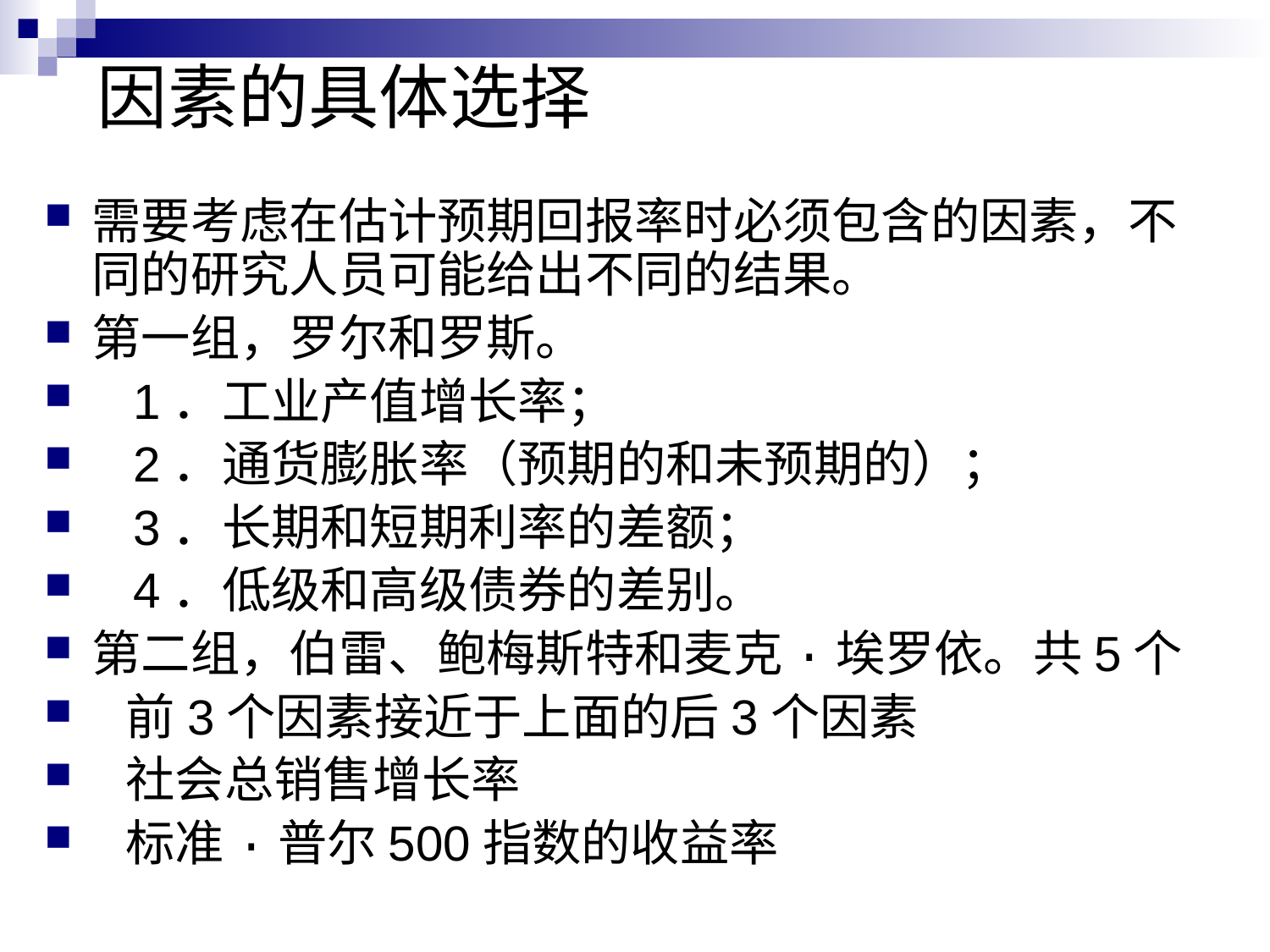

# 因素的具体选择
需要考虑在估计预期回报率时必须包含的因素，不同的研究人员可能给出不同的结果。
第一组，罗尔和罗斯。
   1．工业产值增长率；
   2．通货膨胀率（预期的和未预期的）；
   3．长期和短期利率的差额；
   4．低级和高级债券的差别。
第二组，伯雷、鲍梅斯特和麦克·埃罗依。共5个
  前3个因素接近于上面的后3个因素
  社会总销售增长率
  标准·普尔500指数的收益率